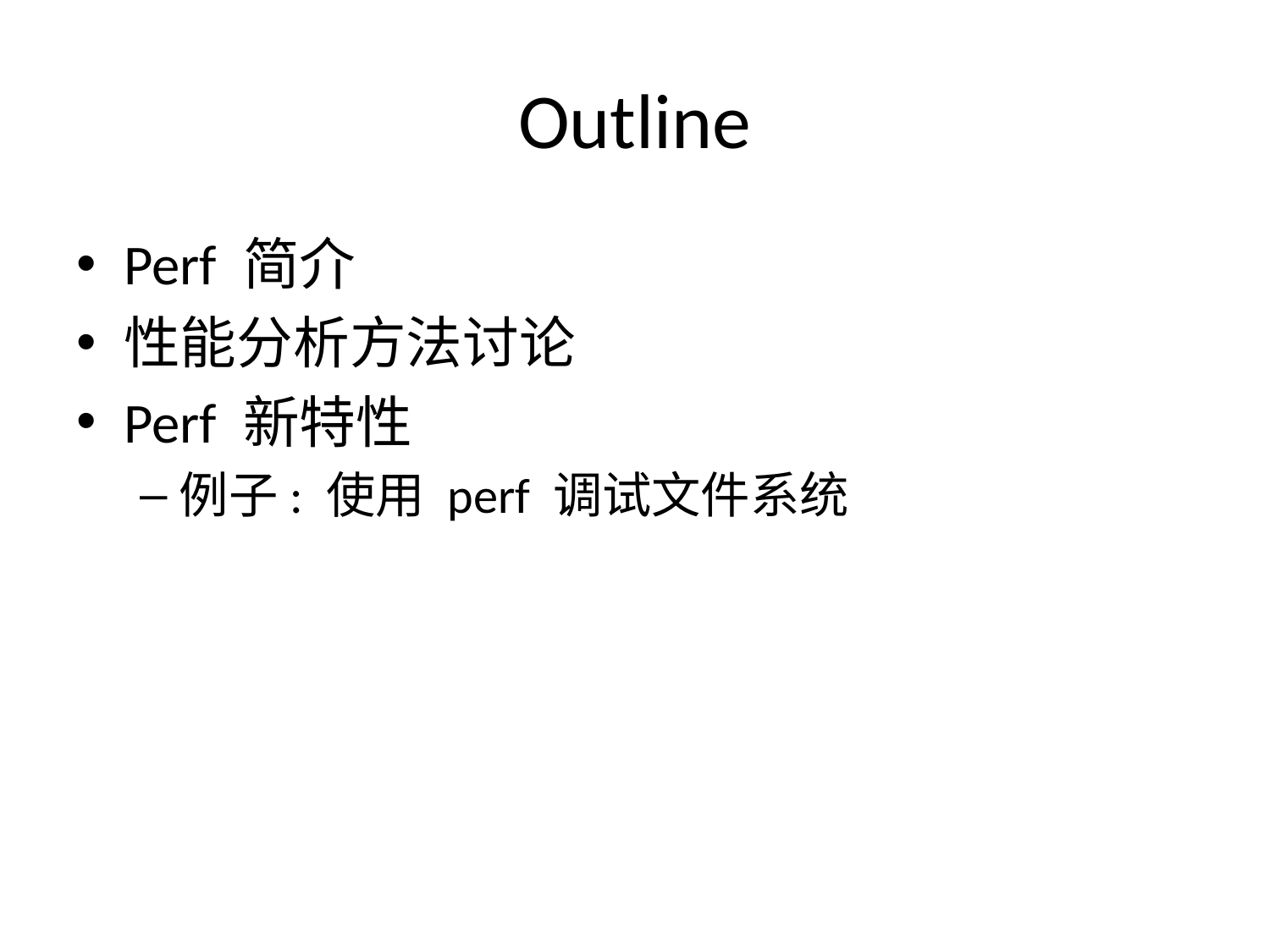

# Outline
Perf 简介
性能分析方法讨论
Perf 新特性
例子: 使用 perf 调试文件系统